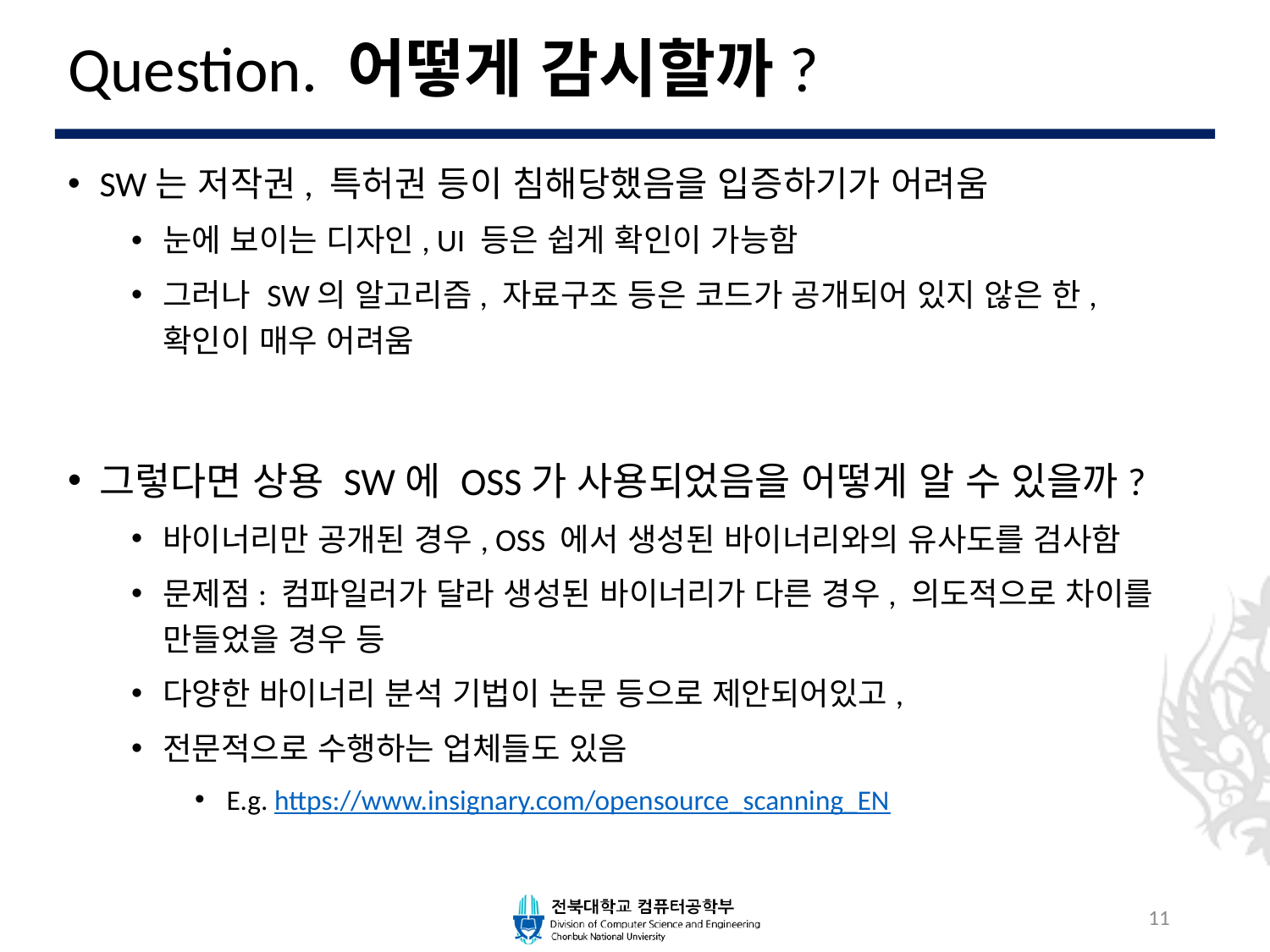

# Question. 어떻게 감시할까?
SW는 저작권, 특허권 등이 침해당했음을 입증하기가 어려움
눈에 보이는 디자인, UI 등은 쉽게 확인이 가능함
그러나 SW의 알고리즘, 자료구조 등은 코드가 공개되어 있지 않은 한,
확인이 매우 어려움

그렇다면 상용 SW에 OSS가 사용되었음을 어떻게 알 수 있을까?
바이너리만 공개된 경우, OSS 에서 생성된 바이너리와의 유사도를 검사함
문제점: 컴파일러가 달라 생성된 바이너리가 다른 경우, 의도적으로 차이를 만들었을 경우 등
다양한 바이너리 분석 기법이 논문 등으로 제안되어있고,
전문적으로 수행하는 업체들도 있음
E.g. https://www.insignary.com/opensource_scanning_EN

11